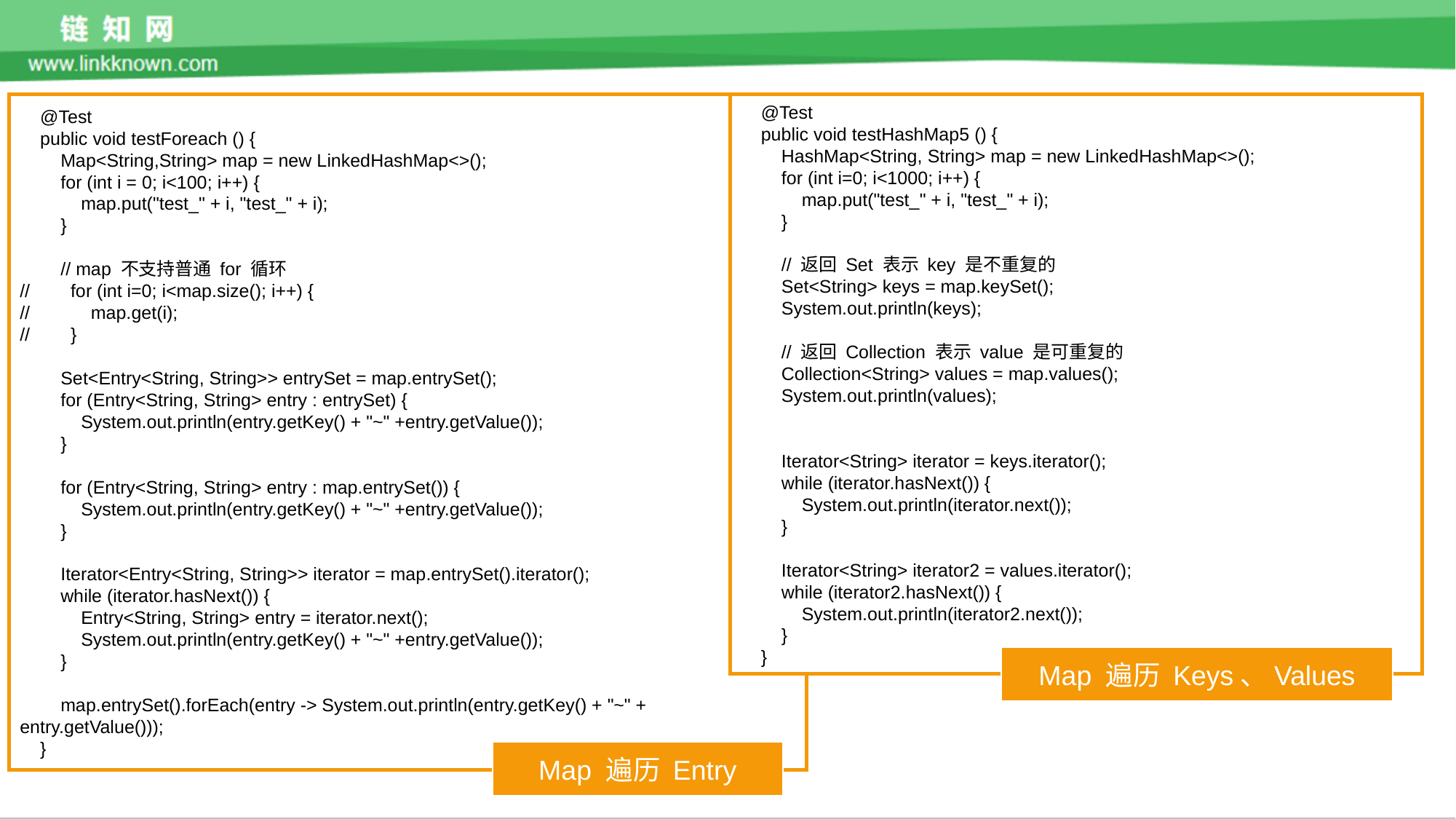

@Test
    public void testForeach () {
        Map<String,String> map = new LinkedHashMap<>();
        for (int i = 0; i<100; i++) {
            map.put("test_" + i, "test_" + i);
        }

        // map 不支持普通 for 循环
//        for (int i=0; i<map.size(); i++) {
//            map.get(i);
//        }

        Set<Entry<String, String>> entrySet = map.entrySet();
        for (Entry<String, String> entry : entrySet) {
            System.out.println(entry.getKey() + "~" +entry.getValue());
        }

        for (Entry<String, String> entry : map.entrySet()) {
            System.out.println(entry.getKey() + "~" +entry.getValue());
        }

        Iterator<Entry<String, String>> iterator = map.entrySet().iterator();
        while (iterator.hasNext()) {
            Entry<String, String> entry = iterator.next();
            System.out.println(entry.getKey() + "~" +entry.getValue());
        }

        map.entrySet().forEach(entry -> System.out.println(entry.getKey() + "~" + entry.getValue()));
    }
    @Test
    public void testHashMap5 () {
        HashMap<String, String> map = new LinkedHashMap<>();
        for (int i=0; i<1000; i++) {
            map.put("test_" + i, "test_" + i);
        }

        // 返回 Set 表示 key 是不重复的
        Set<String> keys = map.keySet();
        System.out.println(keys);

        // 返回 Collection 表示 value 是可重复的
        Collection<String> values = map.values();
        System.out.println(values);

        Iterator<String> iterator = keys.iterator();
        while (iterator.hasNext()) {
            System.out.println(iterator.next());
        }

        Iterator<String> iterator2 = values.iterator();
        while (iterator2.hasNext()) {
            System.out.println(iterator2.next());
        }
    }
Map 遍历 Keys、Values
Map 遍历 Entry